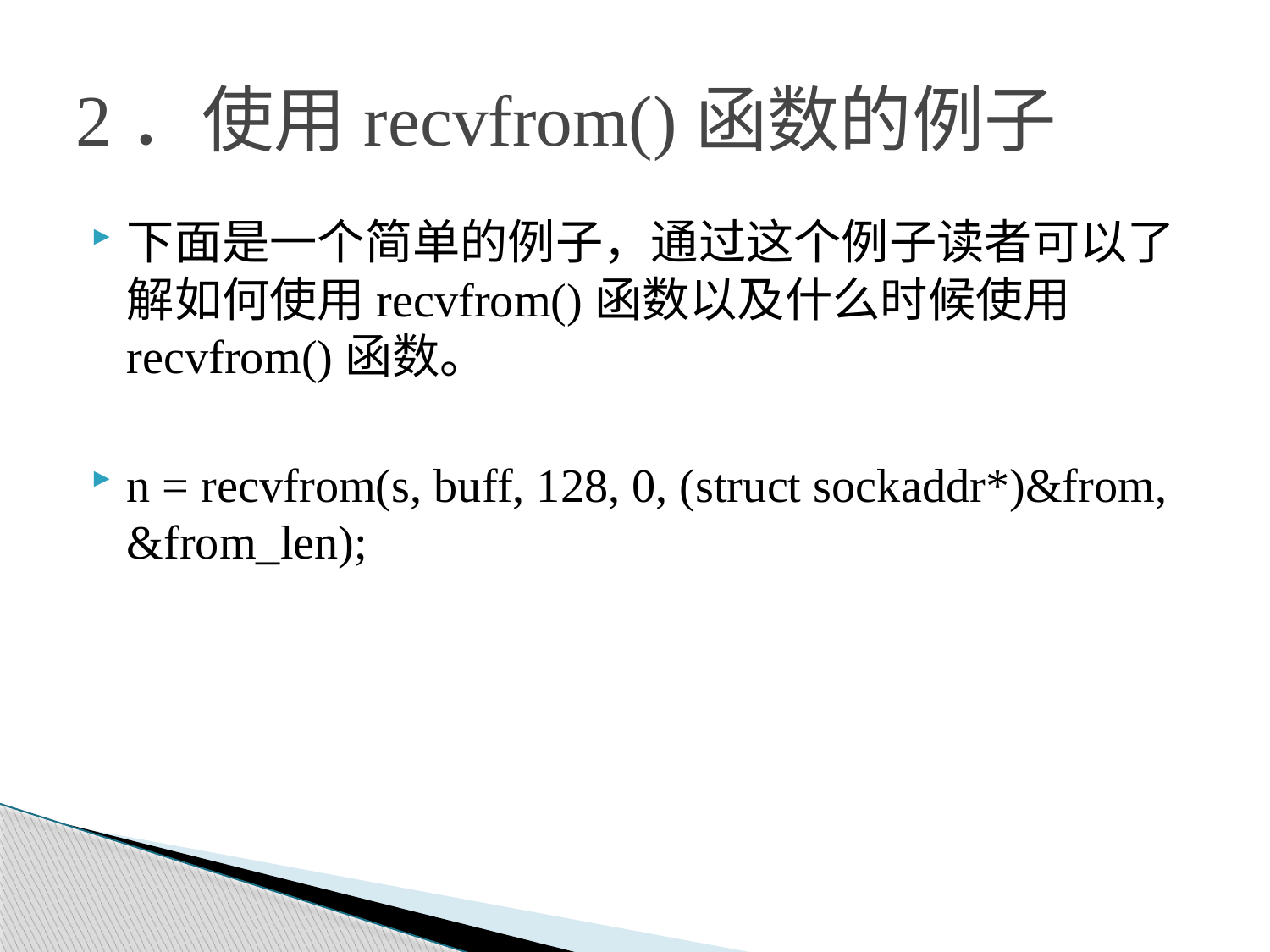

# 2．使用recvfrom()函数的例子
下面是一个简单的例子，通过这个例子读者可以了解如何使用recvfrom()函数以及什么时候使用recvfrom()函数。

n = recvfrom(s, buff, 128, 0, (struct sockaddr*)&from, &from_len);